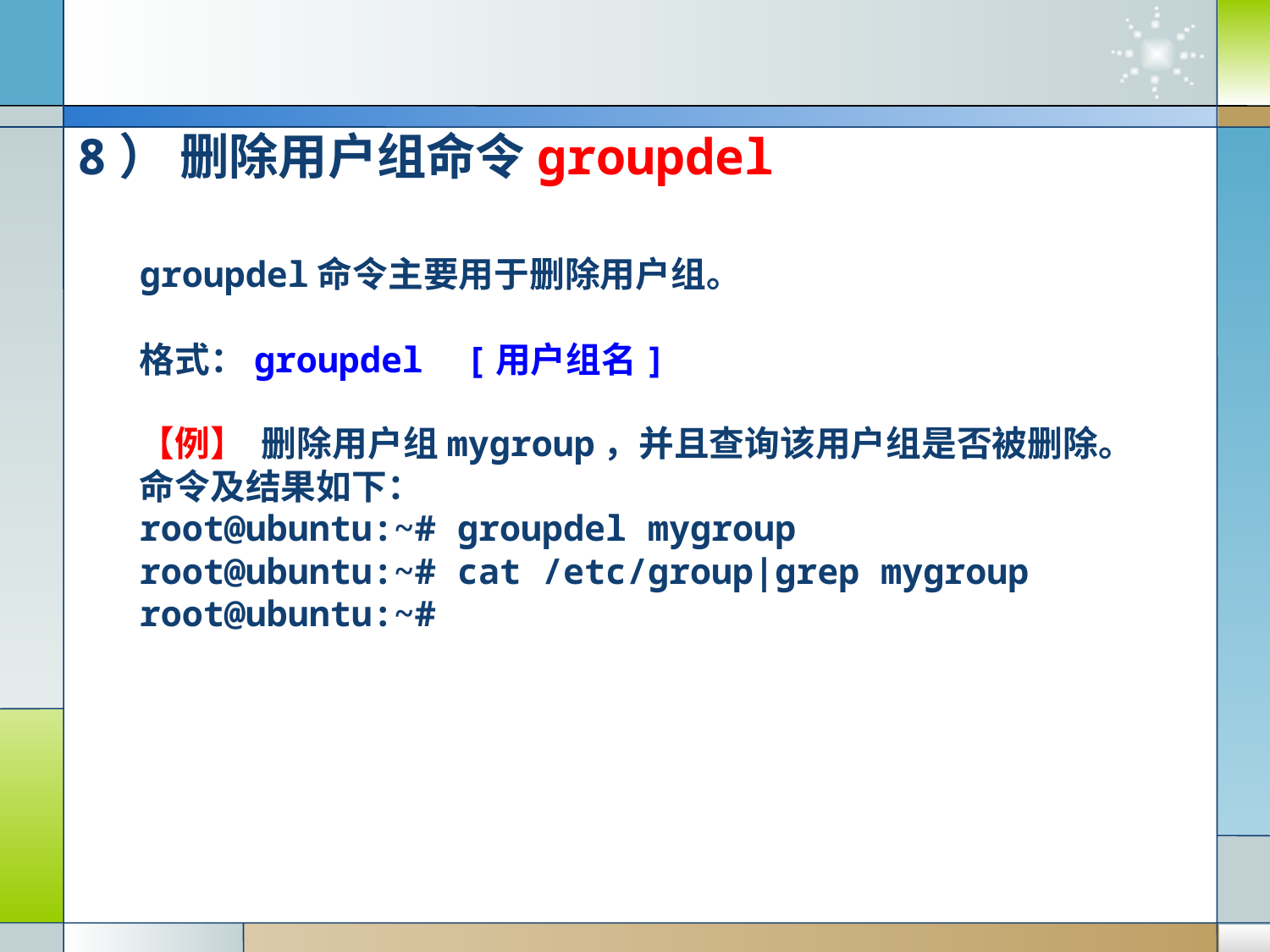

# 8） 删除用户组命令groupdel
groupdel命令主要用于删除用户组。

格式：groupdel  [用户组名]

【例】  删除用户组mygroup，并且查询该用户组是否被删除。
命令及结果如下：
root@ubuntu:~# groupdel mygroup
root@ubuntu:~# cat /etc/group|grep mygroup
root@ubuntu:~#